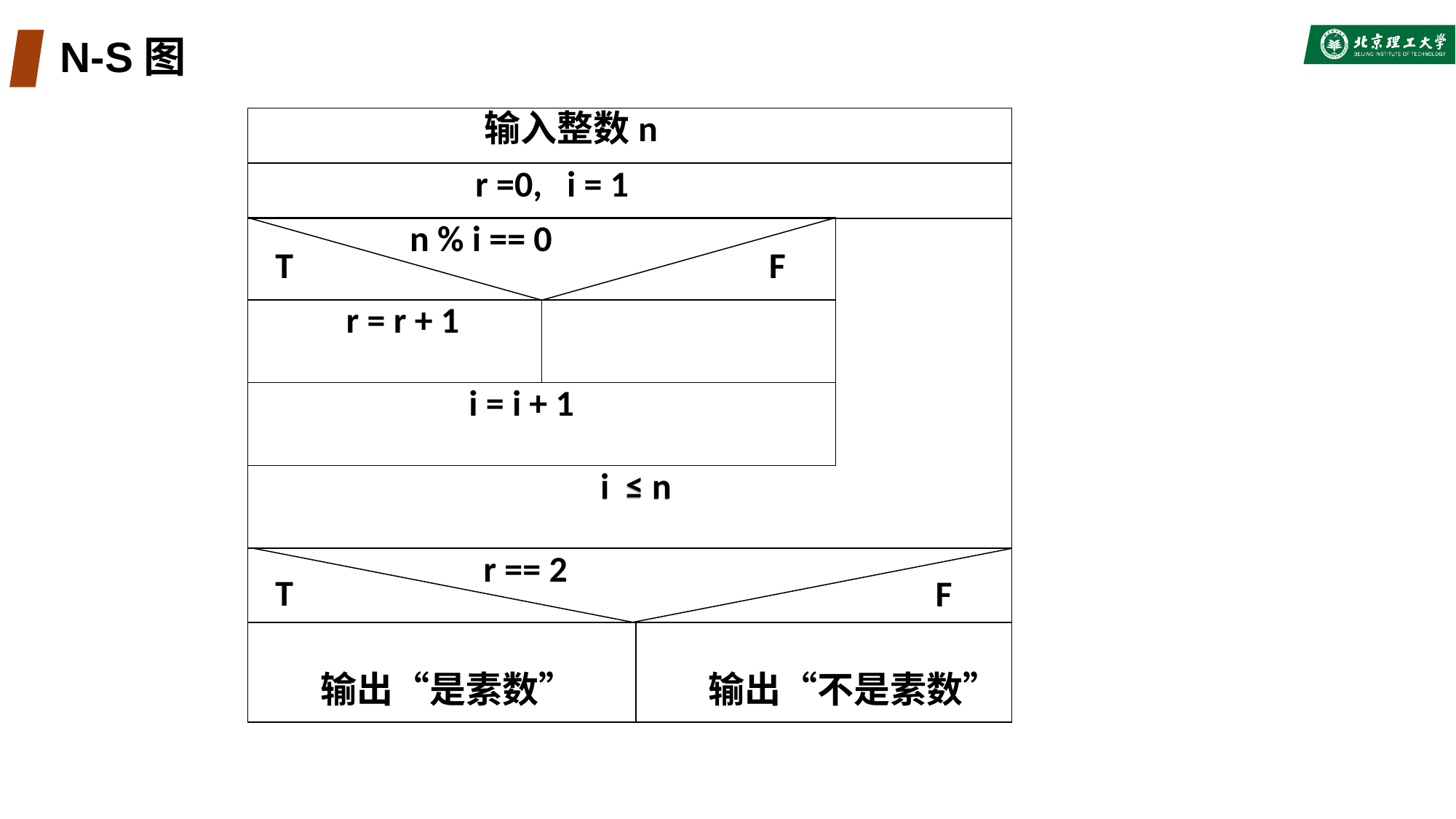

# N-S图
                          输入整数n
                          r =0,   i = 1
                  n % i == 0

T
F
            r = r + 1

                           i = i + 1

i  ≤ n
                           r == 2

T
F

输出“是素数”

输出“不是素数”